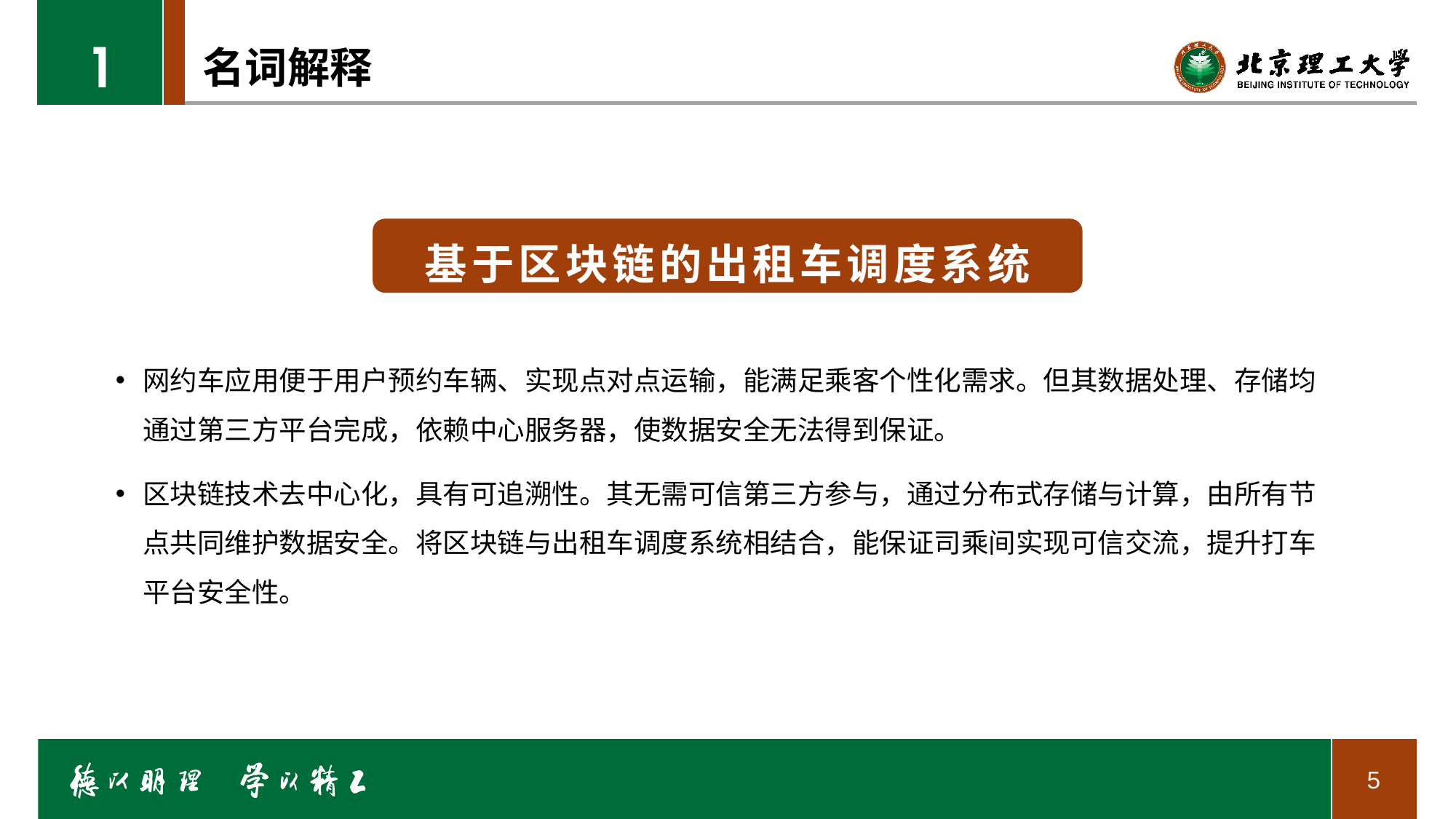

1
# 名词解释
基于区块链的出租车调度系统
网约车应用便于用户预约车辆、实现点对点运输，能满足乘客个性化需求。但其数据处理、存储均通过第三方平台完成，依赖中心服务器，使数据安全无法得到保证。
区块链技术去中心化，具有可追溯性。其无需可信第三方参与，通过分布式存储与计算，由所有节点共同维护数据安全。将区块链与出租车调度系统相结合，能保证司乘间实现可信交流，提升打车平台安全性。